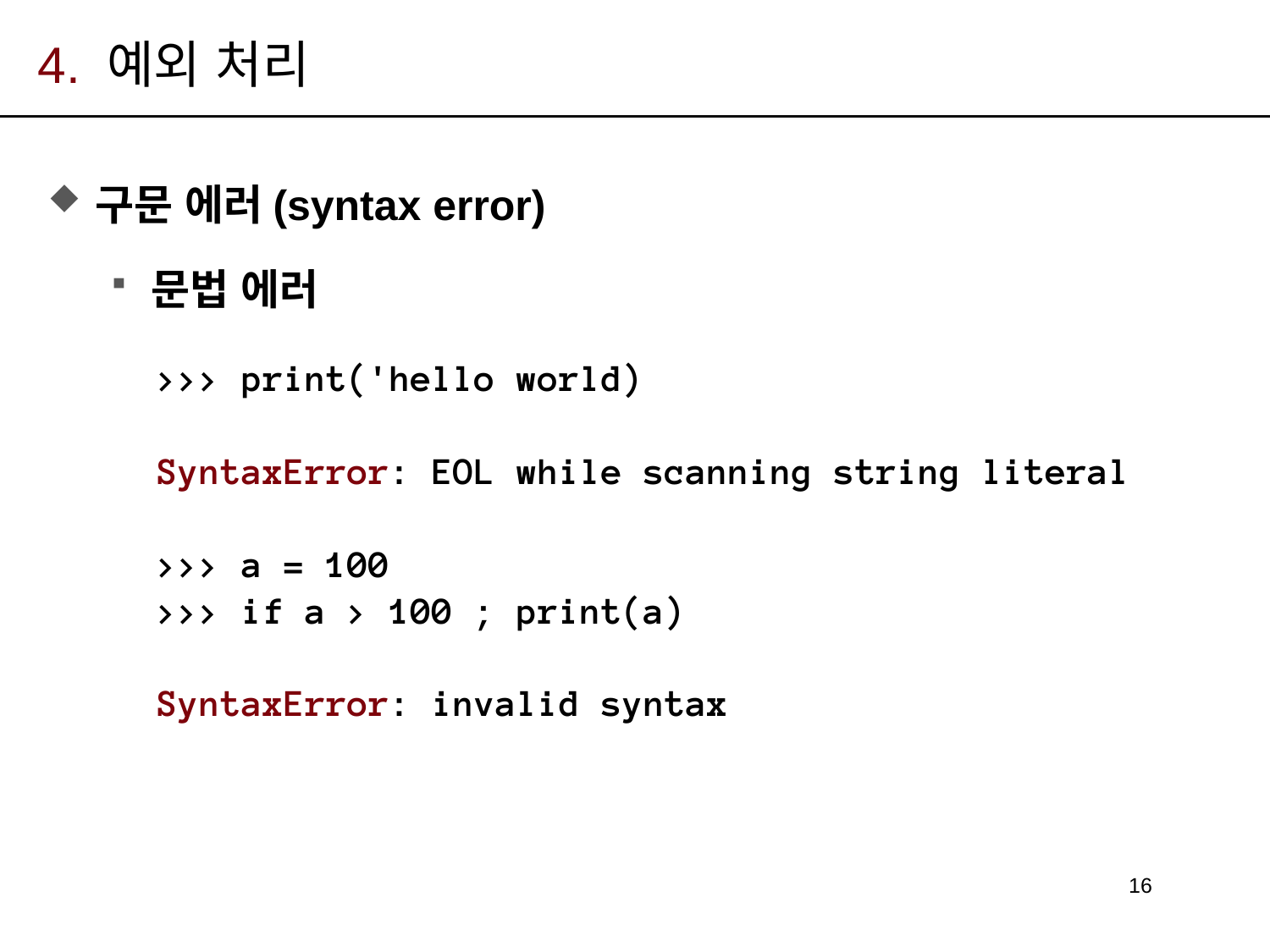

# 4. 예외 처리
구문 에러(syntax error)
문법 에러

>>> print('hello world)

SyntaxError: EOL while scanning string literal

>>> a = 100
>>> if a > 100 ; print(a)

SyntaxError: invalid syntax
16